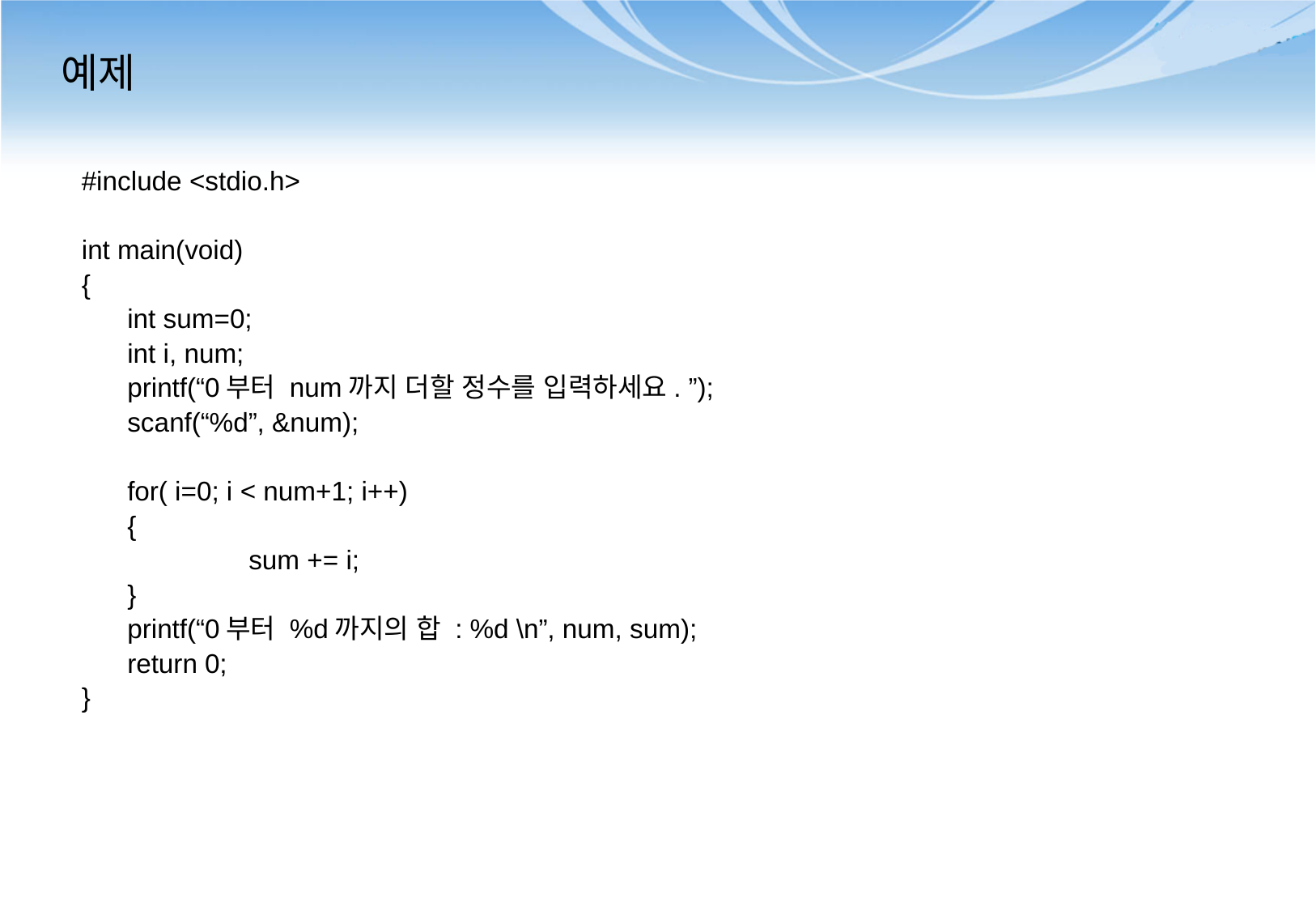

# 예제
#include <stdio.h>

int main(void)
{
	int sum=0;
	int i, num;
	printf(“0부터 num까지 더할 정수를 입력하세요. ”);
	scanf(“%d”, &num);

	for( i=0; i < num+1; i++)
	{
		sum += i;
	}
	printf(“0부터 %d까지의 합 : %d \n”, num, sum);
	return 0;
}